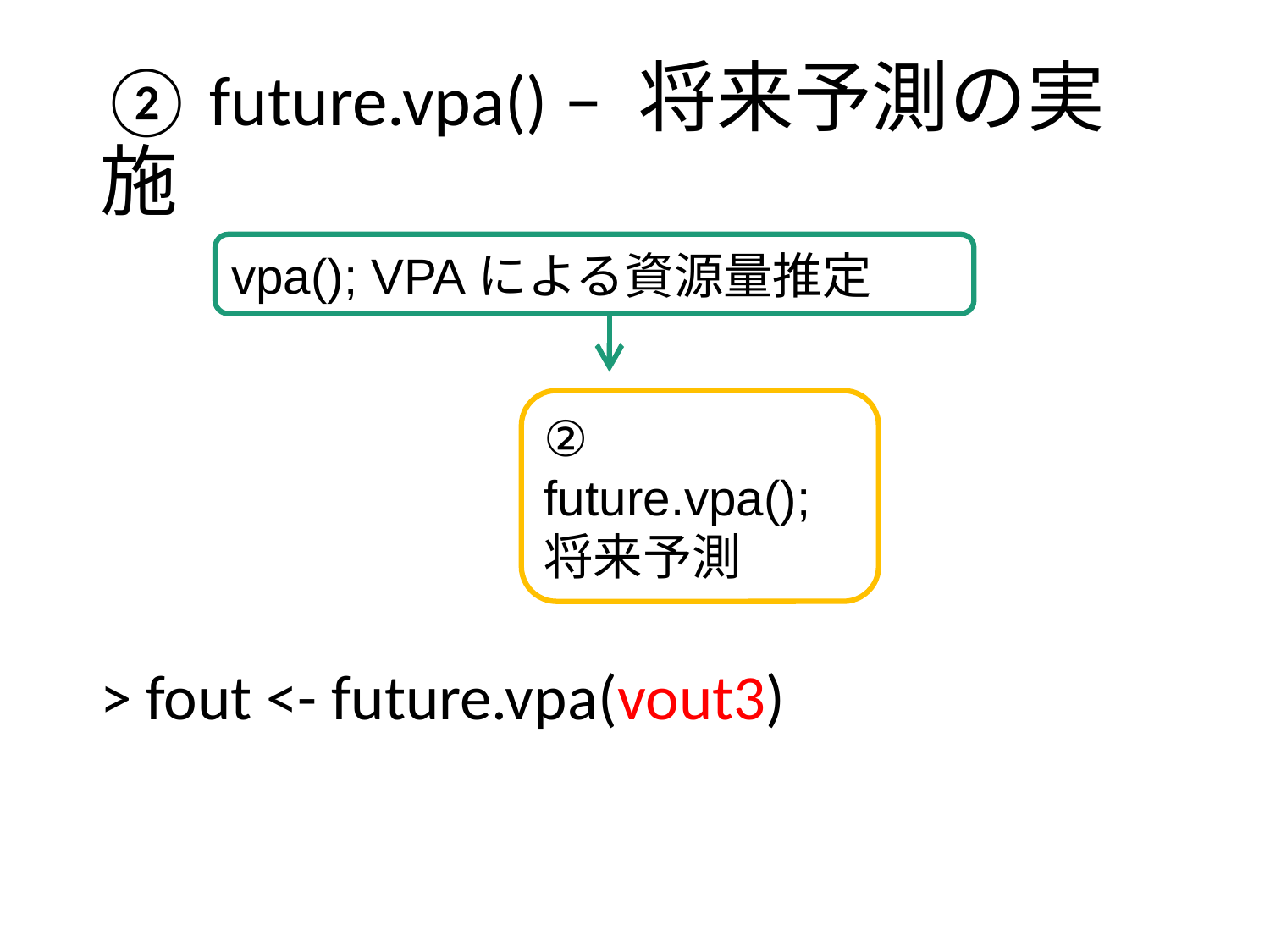

# ② future.vpa() – 将来予測の実施
vpa(); VPAによる資源量推定
② future.vpa();
将来予測
> fout <- future.vpa(vout3)